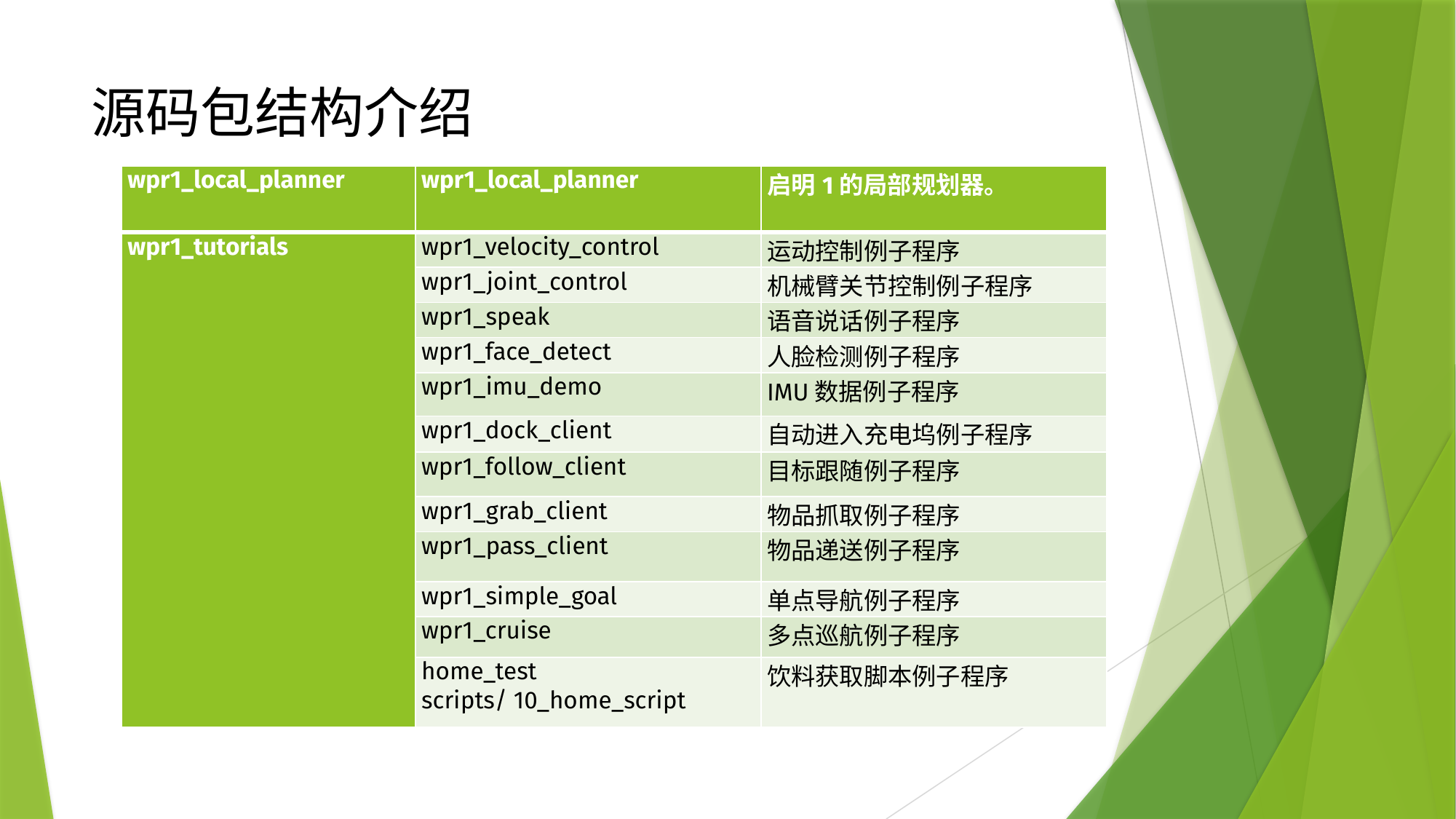

源码包结构介绍
| wpr1\_local\_planner | wpr1\_local\_planner | 启明1的局部规划器。 |
| --- | --- | --- |
| wpr1\_tutorials | wpr1\_velocity\_control | 运动控制例子程序 |
|  | wpr1\_joint\_control | 机械臂关节控制例子程序 |
|  | wpr1\_speak | 语音说话例子程序 |
|  | wpr1\_face\_detect | 人脸检测例子程序 |
|  | wpr1\_imu\_demo | IMU数据例子程序 |
|  | wpr1\_dock\_client | 自动进入充电坞例子程序 |
|  | wpr1\_follow\_client | 目标跟随例子程序 |
|  | wpr1\_grab\_client | 物品抓取例子程序 |
|  | wpr1\_pass\_client | 物品递送例子程序 |
|  | wpr1\_simple\_goal | 单点导航例子程序 |
|  | wpr1\_cruise | 多点巡航例子程序 |
|  | home\_test scripts/ 10\_home\_script | 饮料获取脚本例子程序 |